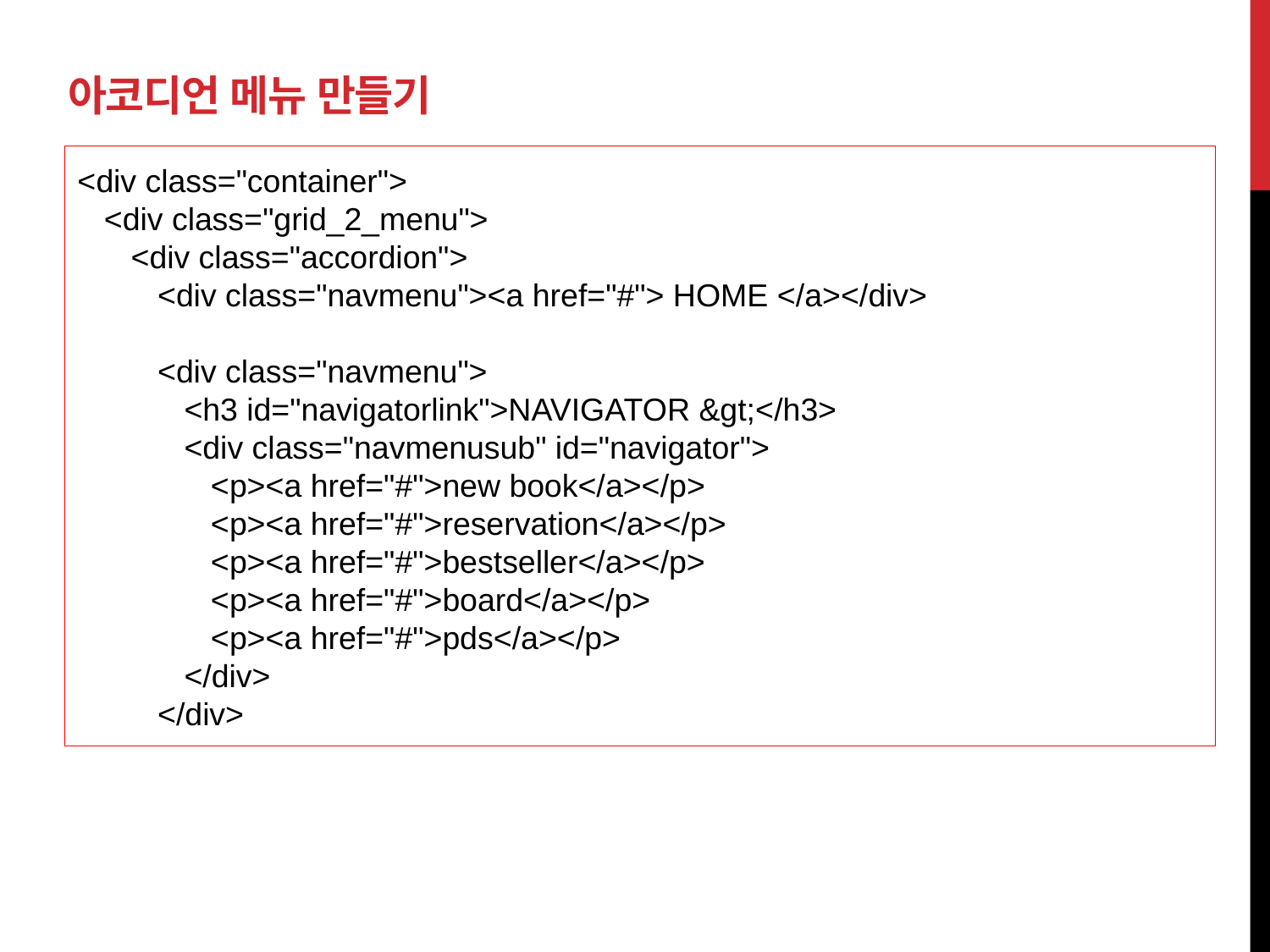

# 아코디언 메뉴 만들기
<div class="container">
   <div class="grid_2_menu">
      <div class="accordion">
         <div class="navmenu"><a href="#"> HOME </a></div>

         <div class="navmenu">
            <h3 id="navigatorlink">NAVIGATOR &gt;</h3>
            <div class="navmenusub" id="navigator">
               <p><a href="#">new book</a></p>
               <p><a href="#">reservation</a></p>
               <p><a href="#">bestseller</a></p>
               <p><a href="#">board</a></p>
               <p><a href="#">pds</a></p>
            </div>
         </div>